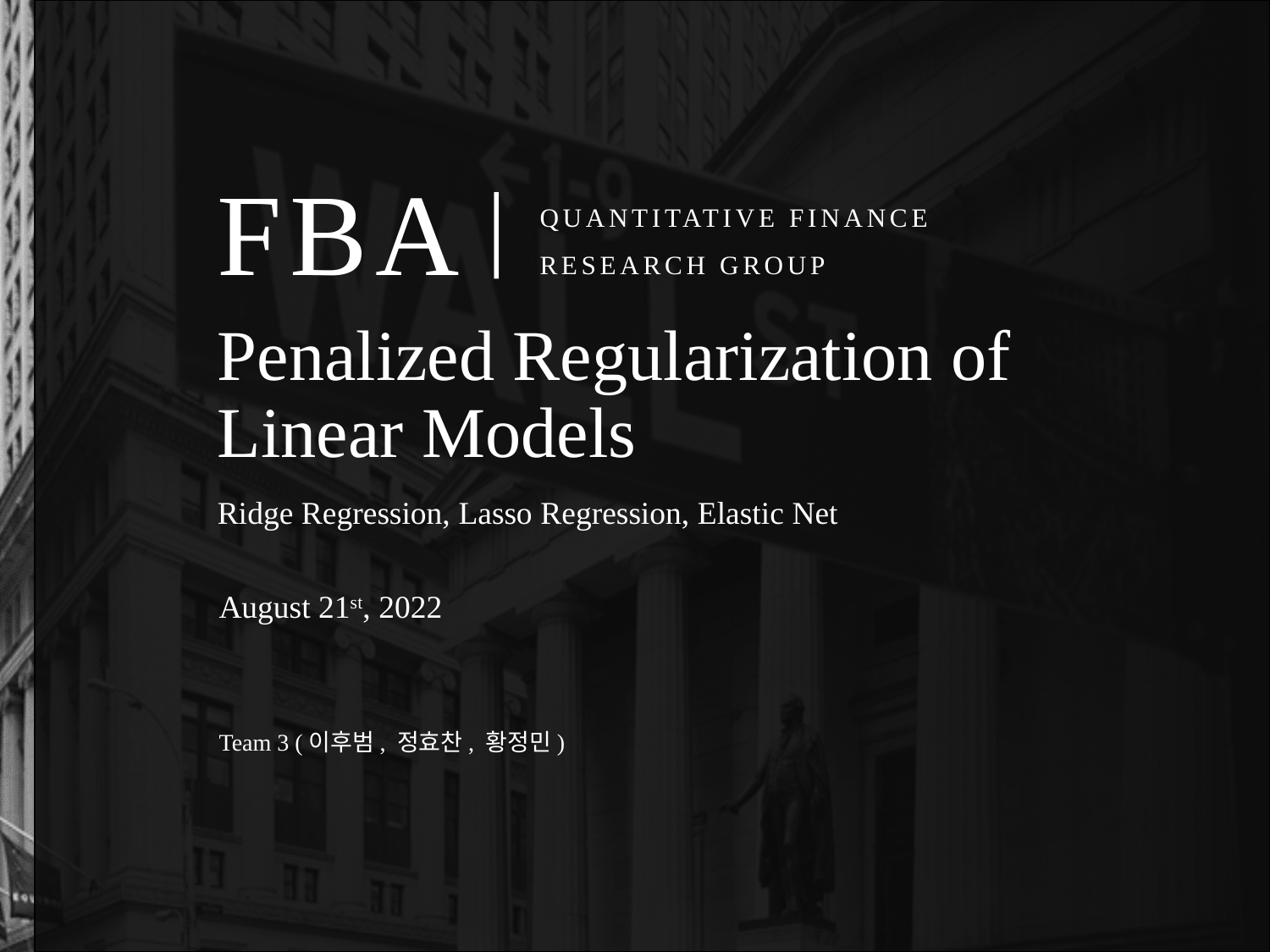

# Penalized Regularization of Linear Models
Ridge Regression, Lasso Regression, Elastic Net
August 21st, 2022
Team 3 (이후범, 정효찬, 황정민)